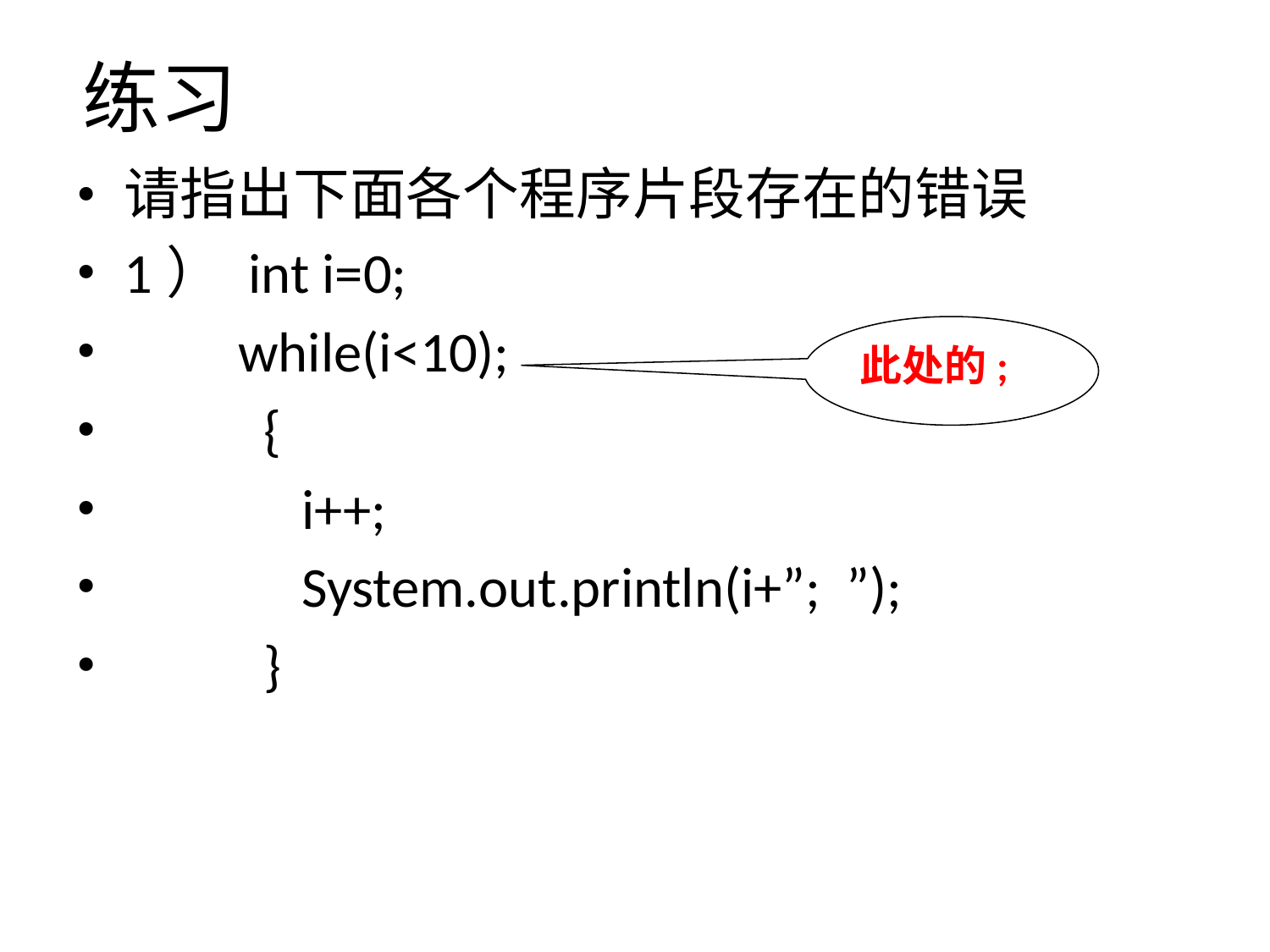

练习
请指出下面各个程序片段存在的错误
1） int i=0;
         while(i<10);
           {
              i++;
              System.out.println(i+”;  ”);
           }
此处的;